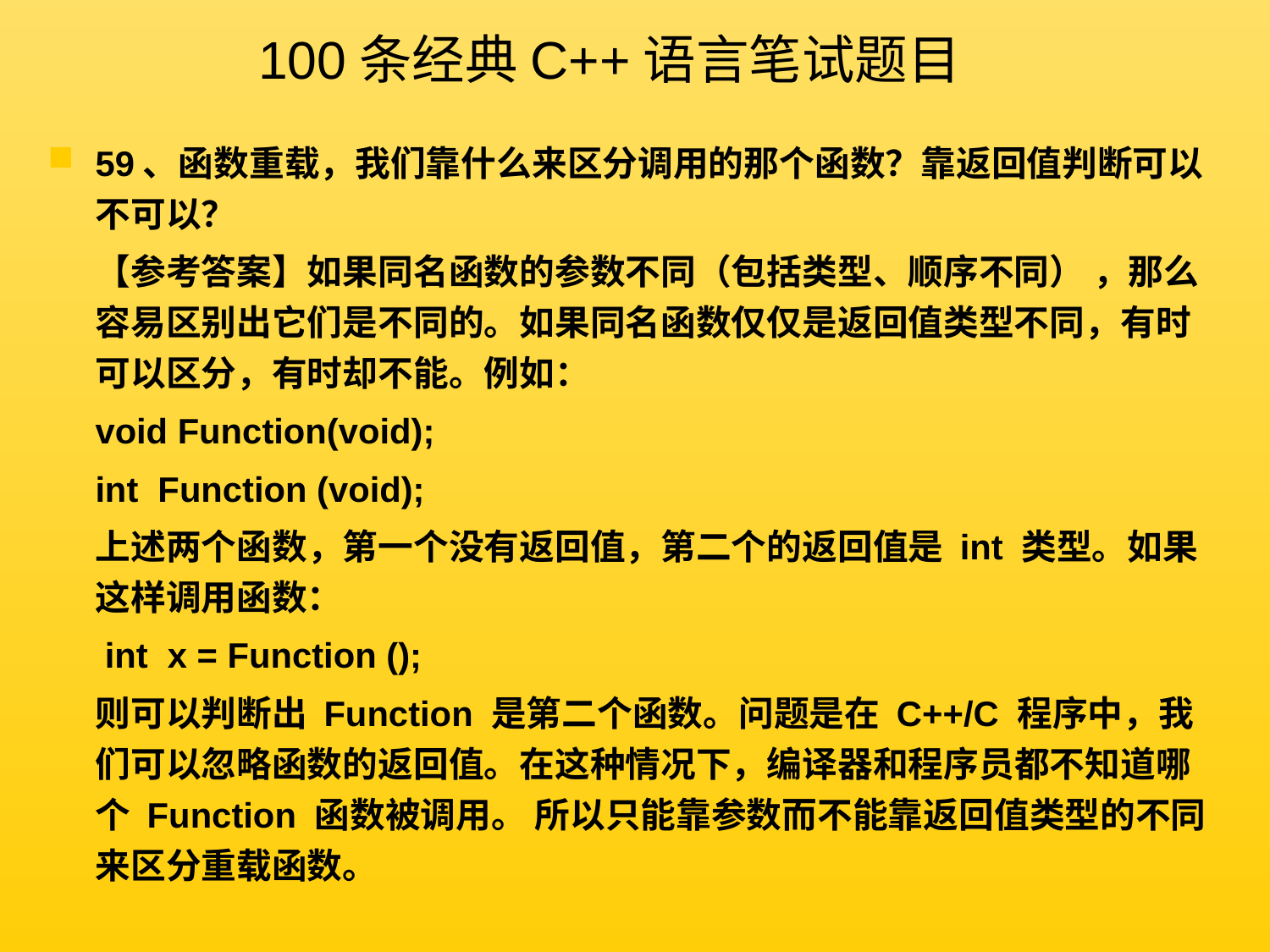

100条经典C++语言笔试题目
59、函数重载，我们靠什么来区分调用的那个函数？靠返回值判断可以不可以？
	【参考答案】如果同名函数的参数不同（包括类型、顺序不同） ，那么容易区别出它们是不同的。如果同名函数仅仅是返回值类型不同，有时可以区分，有时却不能。例如：
	void Function(void);
	int  Function (void);
	上述两个函数，第一个没有返回值，第二个的返回值是 int 类型。如果这样调用函数：
	 int  x = Function ();
	则可以判断出 Function 是第二个函数。问题是在 C++/C 程序中，我们可以忽略函数的返回值。在这种情况下，编译器和程序员都不知道哪个 Function 函数被调用。 所以只能靠参数而不能靠返回值类型的不同来区分重载函数。